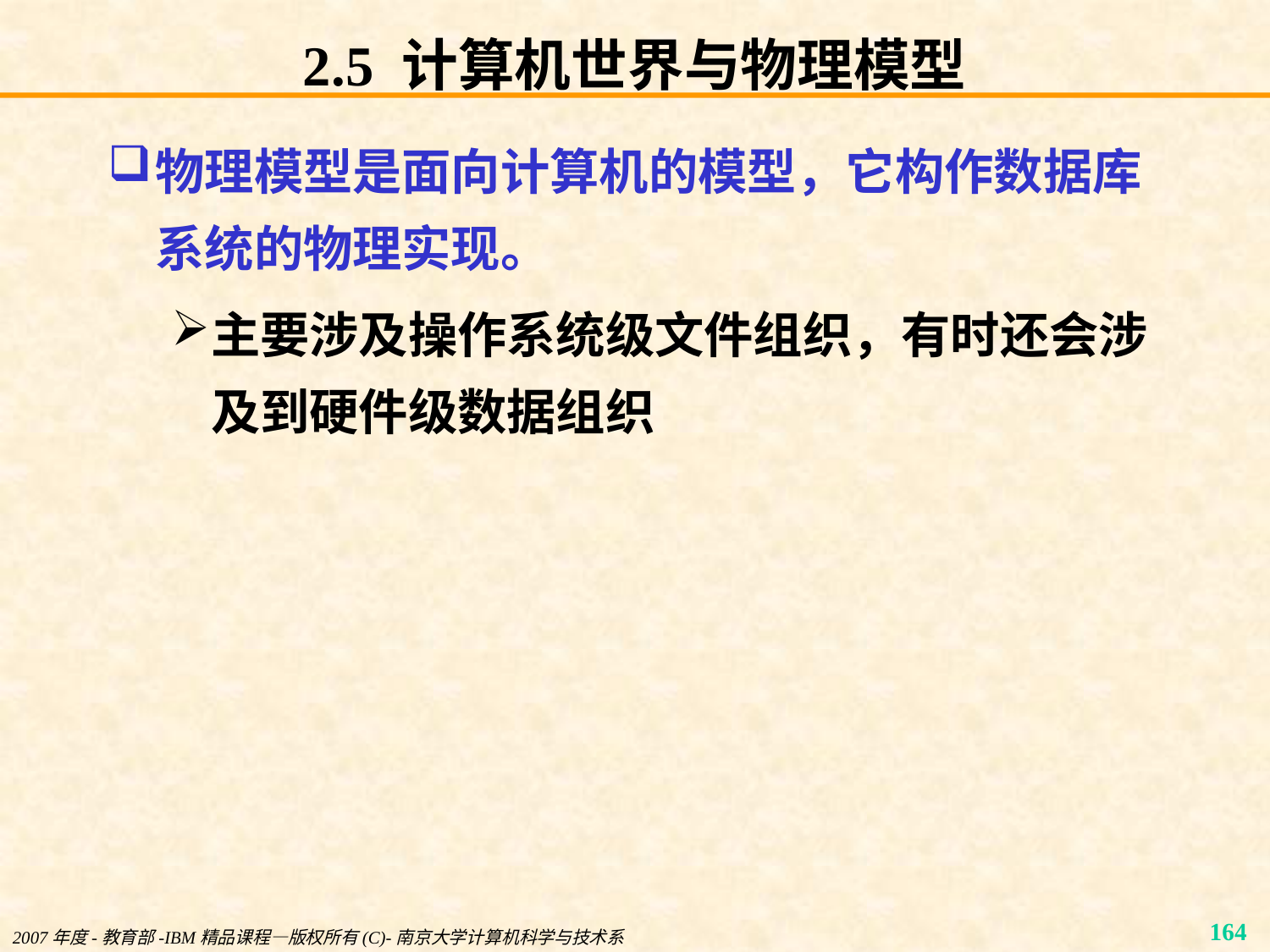

# 2.5 计算机世界与物理模型
物理模型是面向计算机的模型，它构作数据库系统的物理实现。
主要涉及操作系统级文件组织，有时还会涉及到硬件级数据组织
164
2007年度-教育部-IBM精品课程—版权所有(C)-南京大学计算机科学与技术系